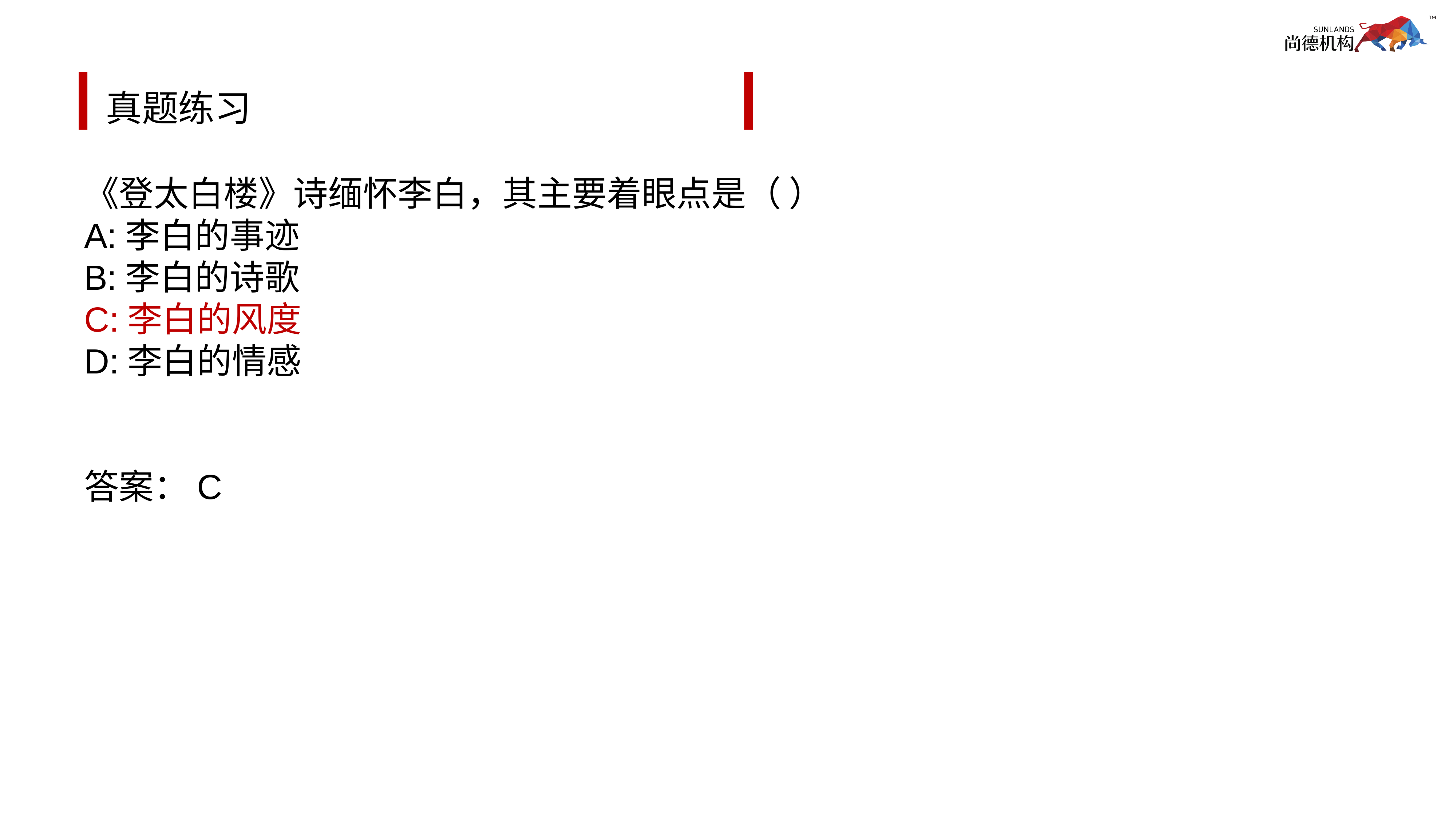

# 真题练习
《登太白楼》诗缅怀李白，其主要着眼点是（ ）
A:李白的事迹
B:李白的诗歌
C:李白的风度
D:李白的情感

答案：C